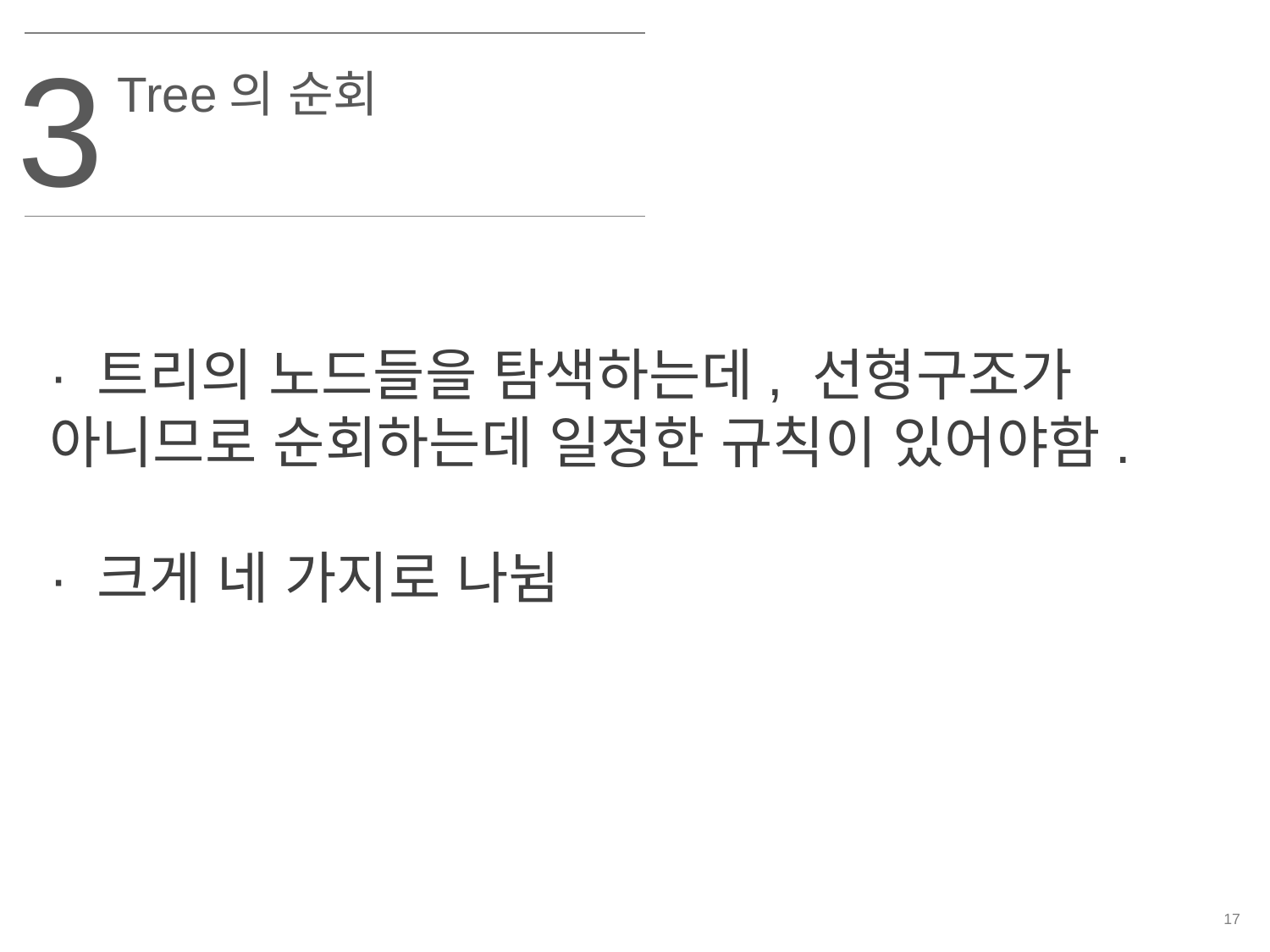

3
Tree의 순회
· 트리의 노드들을 탐색하는데, 선형구조가 아니므로 순회하는데 일정한 규칙이 있어야함.

· 크게 네 가지로 나뉨